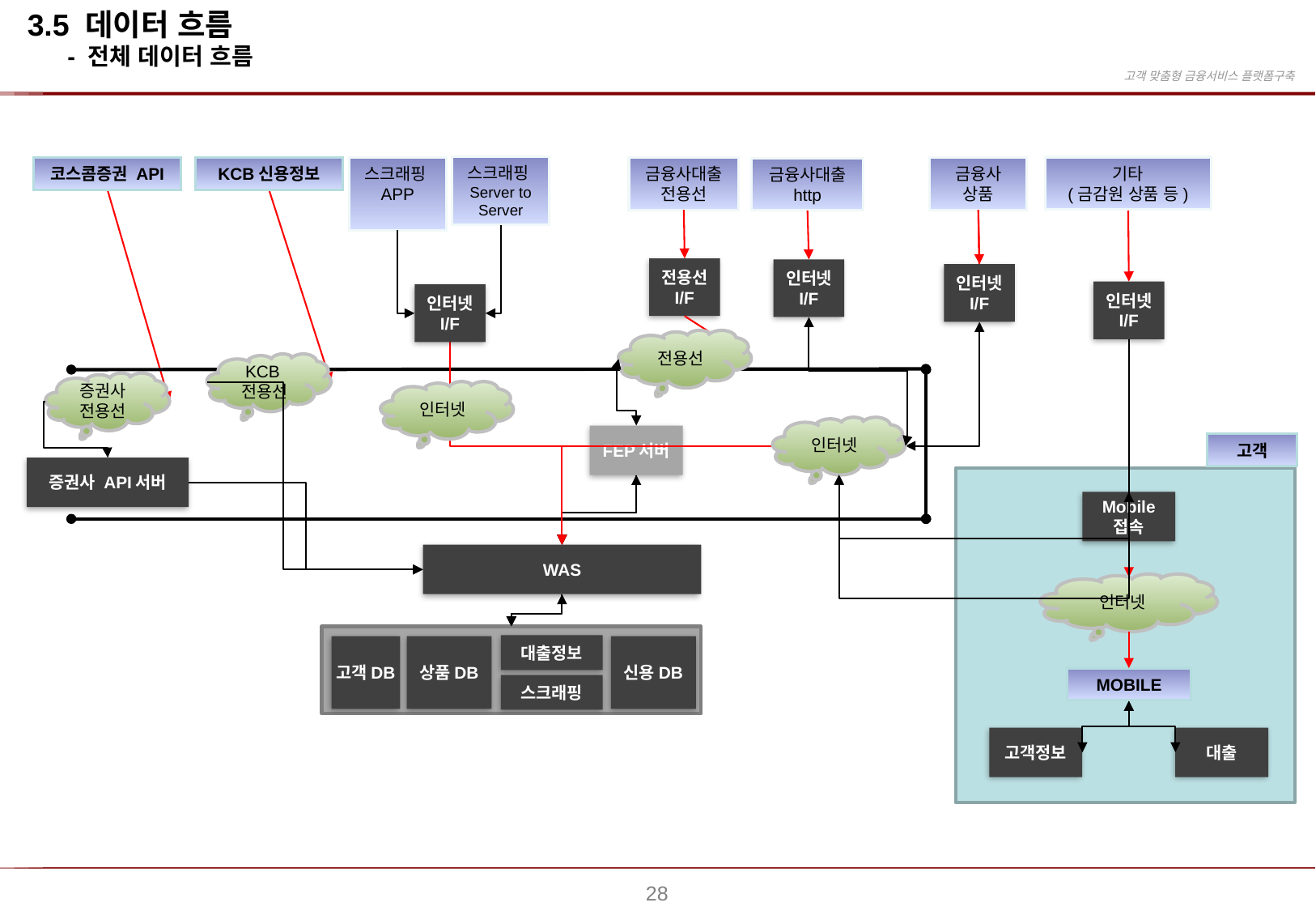

3.5 데이터 흐름
      - 전체 데이터 흐름
스크래핑
Server to Server
기타
(금감원 상품 등)
코스콤증권 API
KCB신용정보
스크래핑
APP

금융사대출
전용선
금융사 상품
금융사대출
http
인터넷
I/F
전용선
I/F
인터넷
I/F
인터넷
I/F
인터넷
I/F
전용선
KCB전용선
증권사 전용선
인터넷
인터넷
FEP서버
고객
증권사 API서버

Mobile
접속
인터넷
MOBILE
고객정보
대출
WAS

대출정보
고객DB
상품DB
신용DB
스크래핑